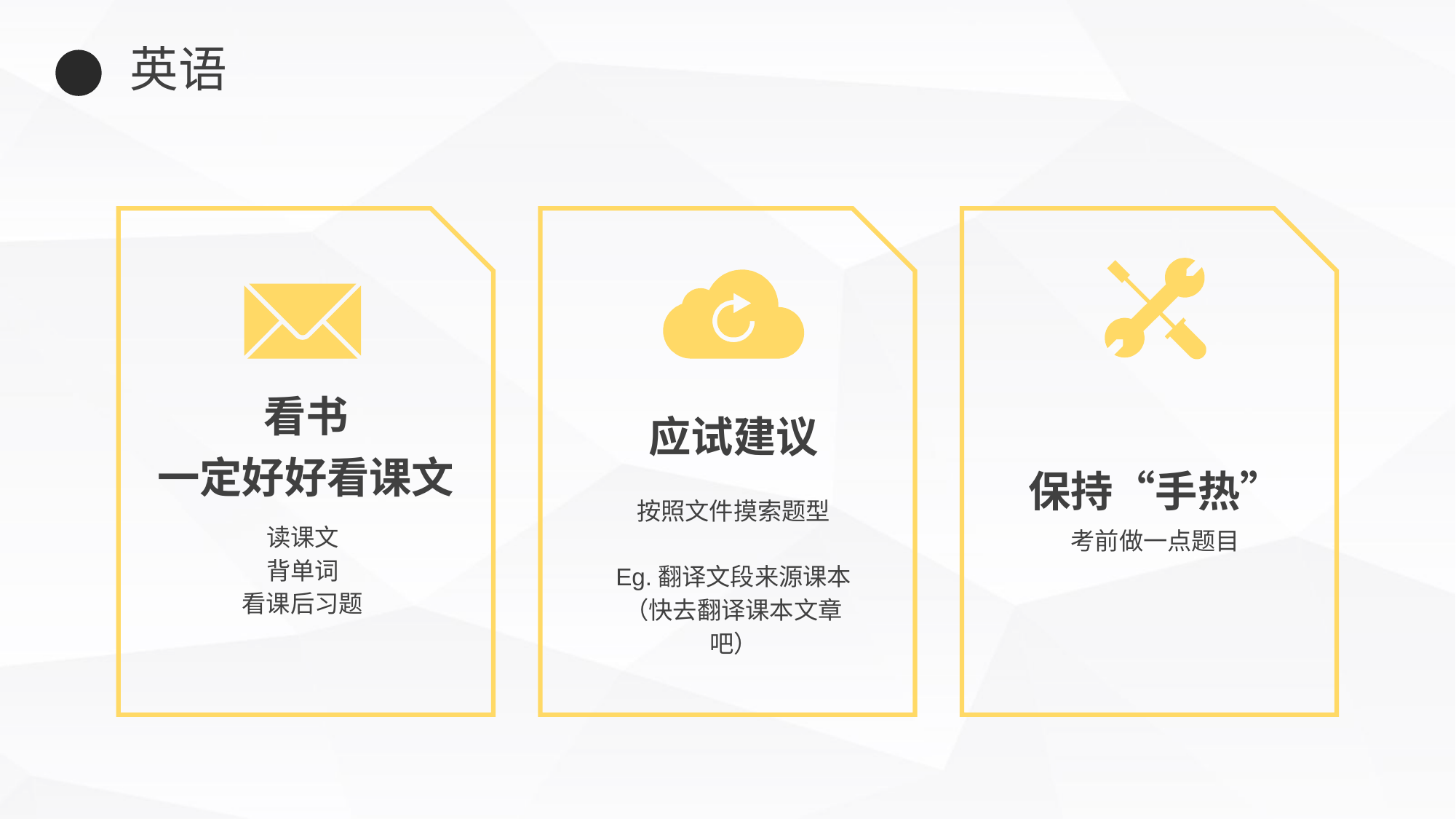

英语

看书
一定好好看课文
读课文
背单词
看课后习题
应试建议
按照文件摸索题型

Eg.翻译文段来源课本
（快去翻译课本文章吧）
保持“手热”
考前做一点题目